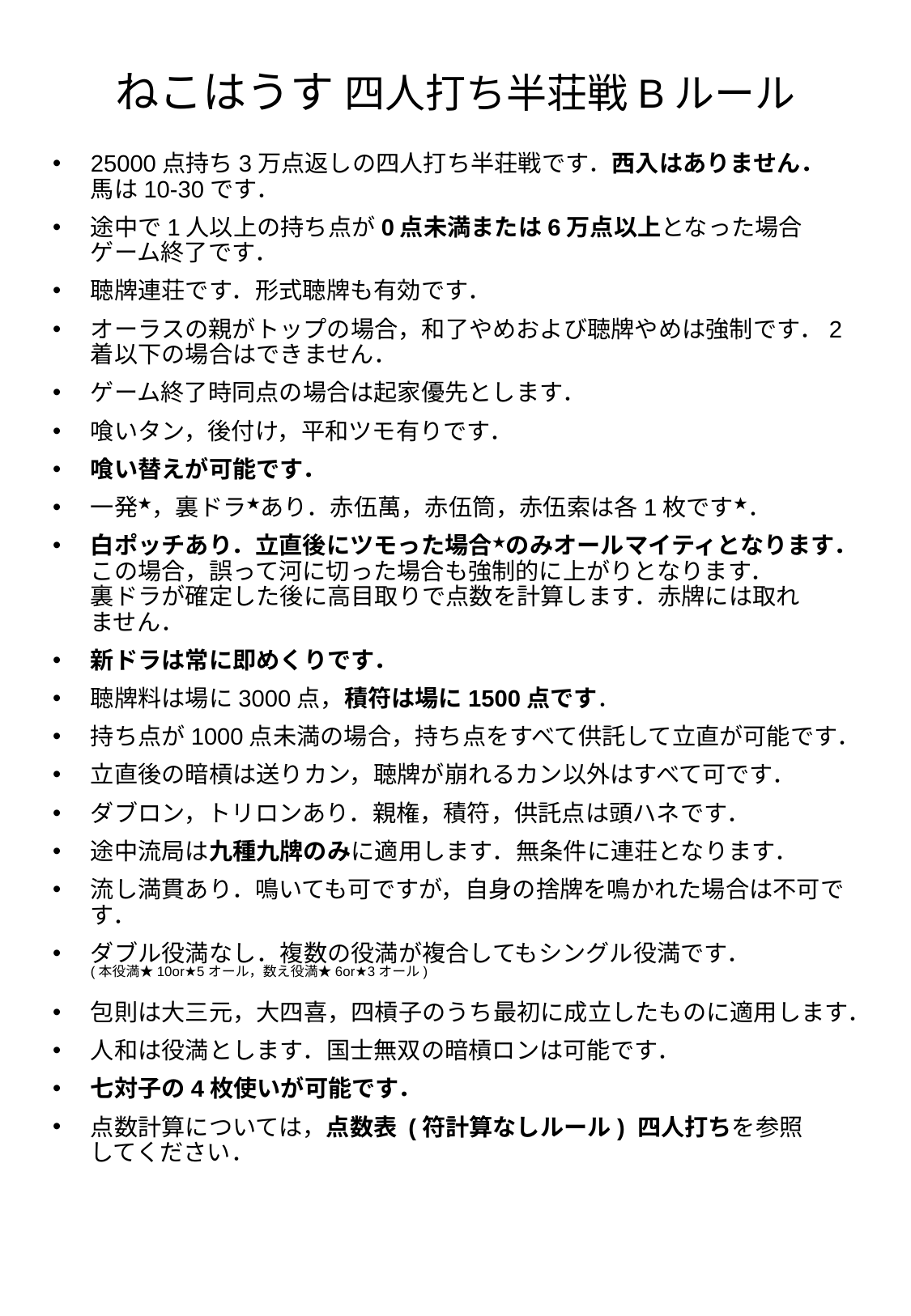

# ねこはうす 四人打ち半荘戦Bルール
25000点持ち3万点返しの四人打ち半荘戦です．西入はありません．
馬は10-30です．
途中で1人以上の持ち点が0点未満または6万点以上となった場合
ゲーム終了です．
聴牌連荘です．形式聴牌も有効です．
オーラスの親がトップの場合，和了やめおよび聴牌やめは強制です．2着以下の場合はできません．
ゲーム終了時同点の場合は起家優先とします．
喰いタン，後付け，平和ツモ有りです．
喰い替えが可能です．
一発★，裏ドラ★あり．赤伍萬，赤伍筒，赤伍索は各1枚です★．
白ポッチあり．立直後にツモった場合★のみオールマイティとなります．
この場合，誤って河に切った場合も強制的に上がりとなります．
裏ドラが確定した後に高目取りで点数を計算します．赤牌には取れ
ません．
新ドラは常に即めくりです．
聴牌料は場に3000点，積符は場に1500点です．
持ち点が1000点未満の場合，持ち点をすべて供託して立直が可能です．
立直後の暗槓は送りカン，聴牌が崩れるカン以外はすべて可です．
ダブロン，トリロンあり．親権，積符，供託点は頭ハネです．
途中流局は九種九牌のみに適用します．無条件に連荘となります．
流し満貫あり．鳴いても可ですが，自身の捨牌を鳴かれた場合は不可です．
ダブル役満なし．複数の役満が複合してもシングル役満です．
(本役満★10or★5オール，数え役満★6or★3オール)
包則は大三元，大四喜，四槓子のうち最初に成立したものに適用します．
人和は役満とします．国士無双の暗槓ロンは可能です．
七対子の4枚使いが可能です．
点数計算については，点数表 (符計算なしルール) 四人打ちを参照
してください．